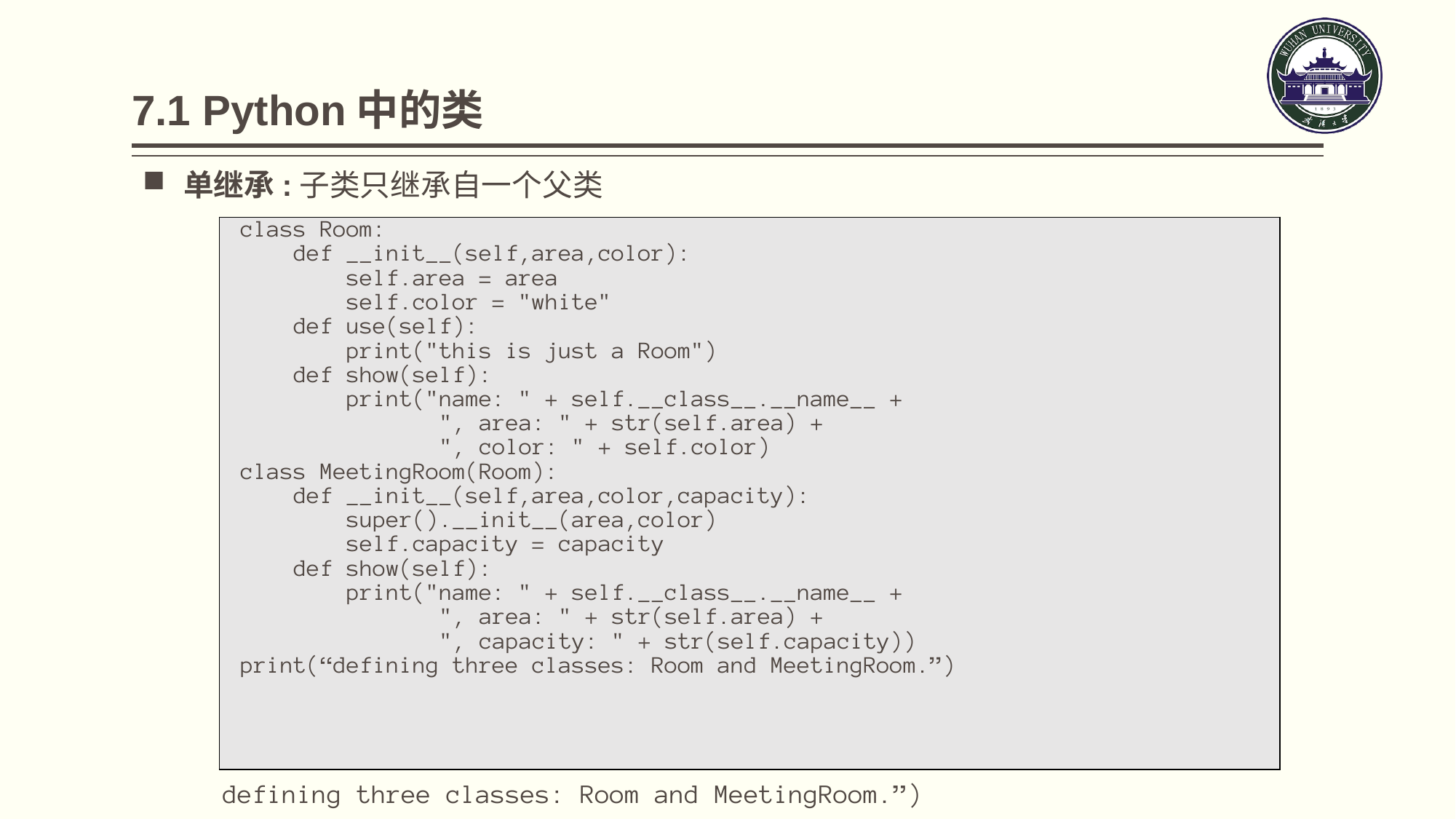

# 7.1 Python中的类
单继承:子类只继承自一个父类
| class Room: def \_\_init\_\_(self,area,color): self.area = area self.color = "white" def use(self): print("this is just a Room") def show(self): print("name: " + self.\_\_class\_\_.\_\_name\_\_ + ", area: " + str(self.area) + ", color: " + self.color) class MeetingRoom(Room): def \_\_init\_\_(self,area,color,capacity): super().\_\_init\_\_(area,color) self.capacity = capacity def show(self): print("name: " + self.\_\_class\_\_.\_\_name\_\_ + ", area: " + str(self.area) + ", capacity: " + str(self.capacity)) print(“defining three classes: Room and MeetingRoom.”) |
| --- |
defining three classes: Room and MeetingRoom.”)